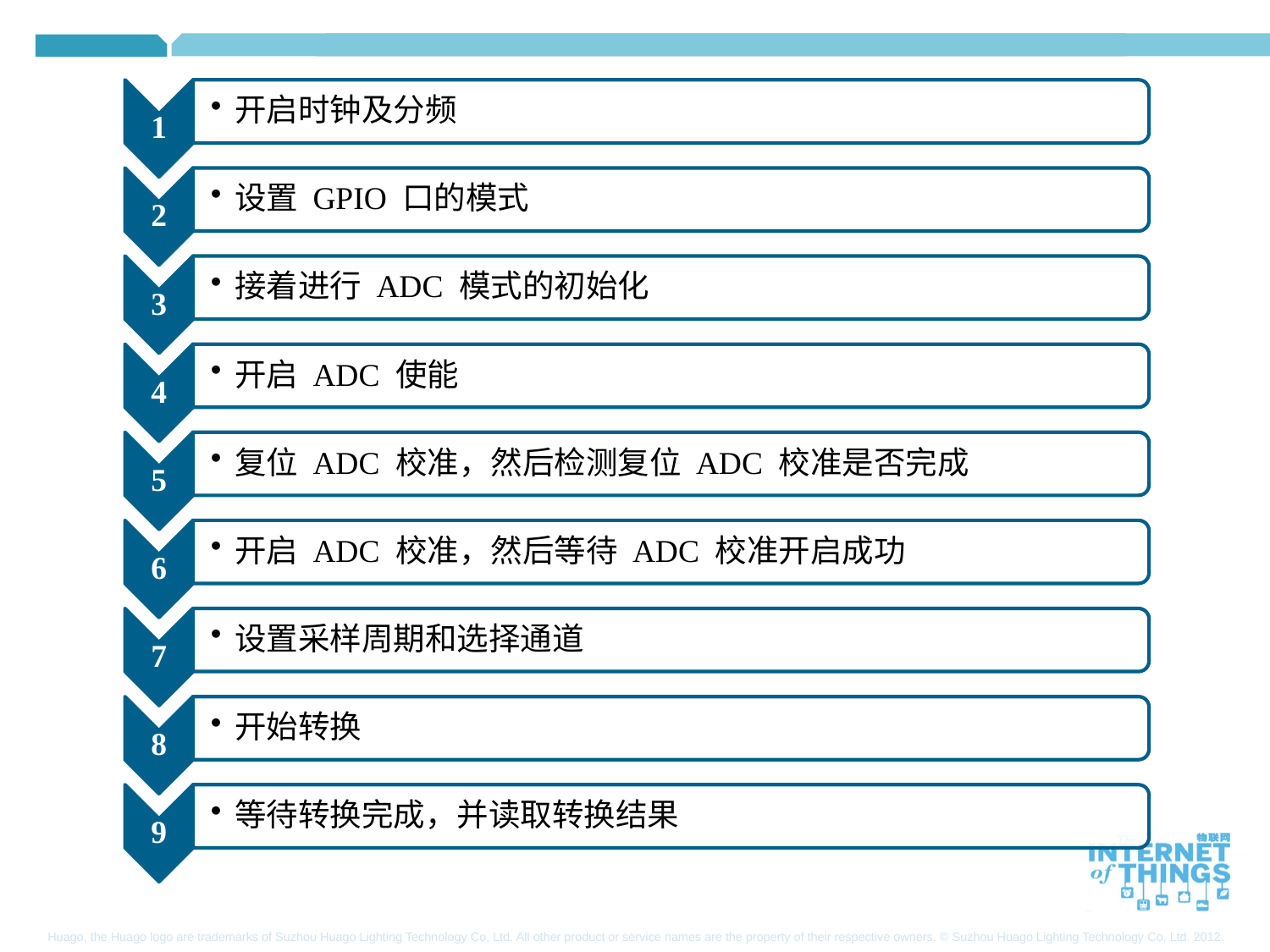

1
开启时钟及分频
2
设置 GPIO 口的模式
3
接着进行 ADC 模式的初始化
4
开启 ADC 使能
5
复位 ADC 校准，然后检测复位 ADC 校准是否完成
6
开启 ADC 校准，然后等待 ADC 校准开启成功
7
设置采样周期和选择通道
8
开始转换
9
等待转换完成，并读取转换结果